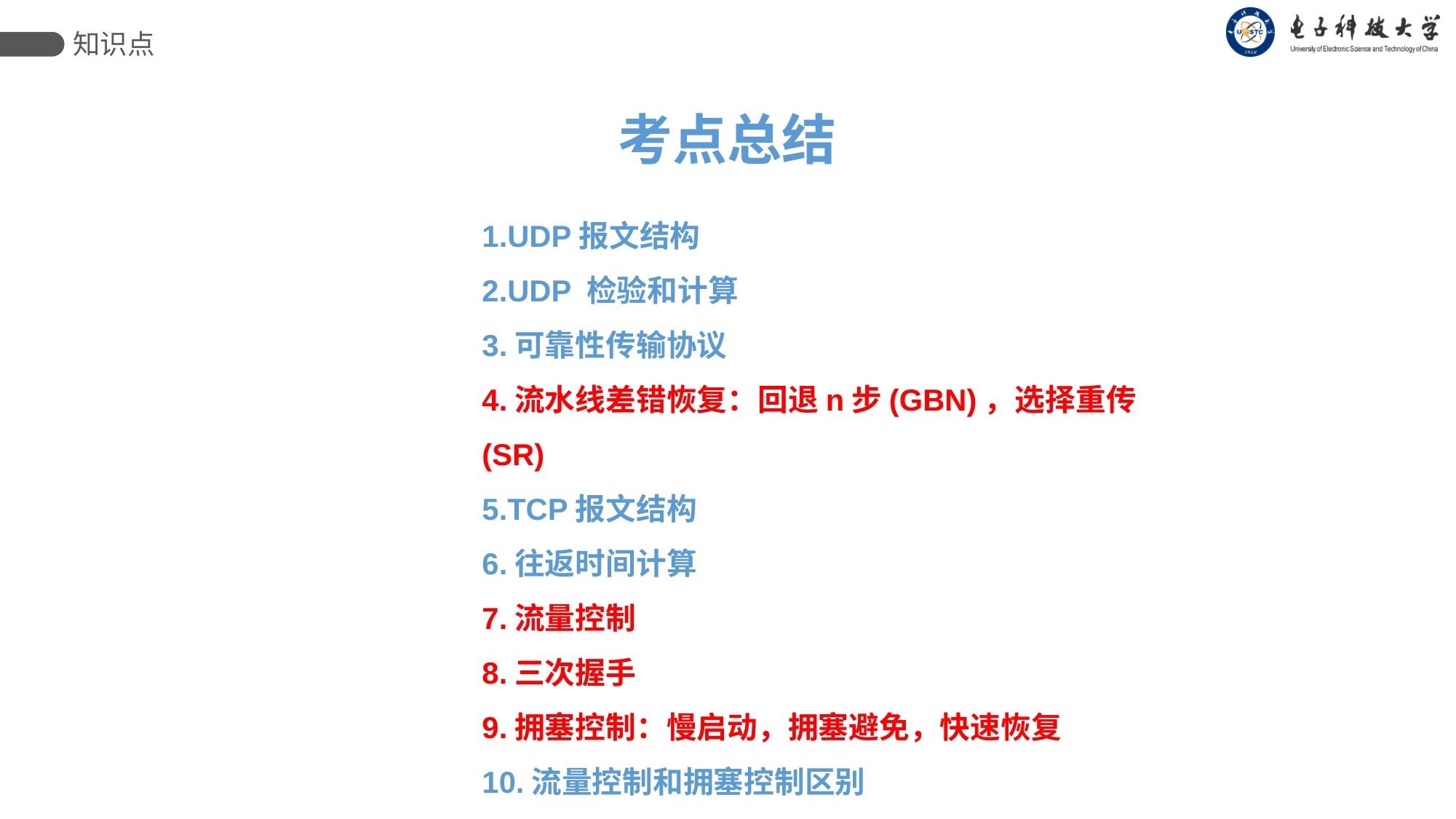

知识点

考点总结
1.UDP报文结构
2.UDP 检验和计算
3.可靠性传输协议
4.流水线差错恢复：回退n步(GBN)，选择重传(SR)
5.TCP报文结构
6.往返时间计算
7.流量控制
8.三次握手
9.拥塞控制：慢启动，拥塞避免，快速恢复
10.流量控制和拥塞控制区别